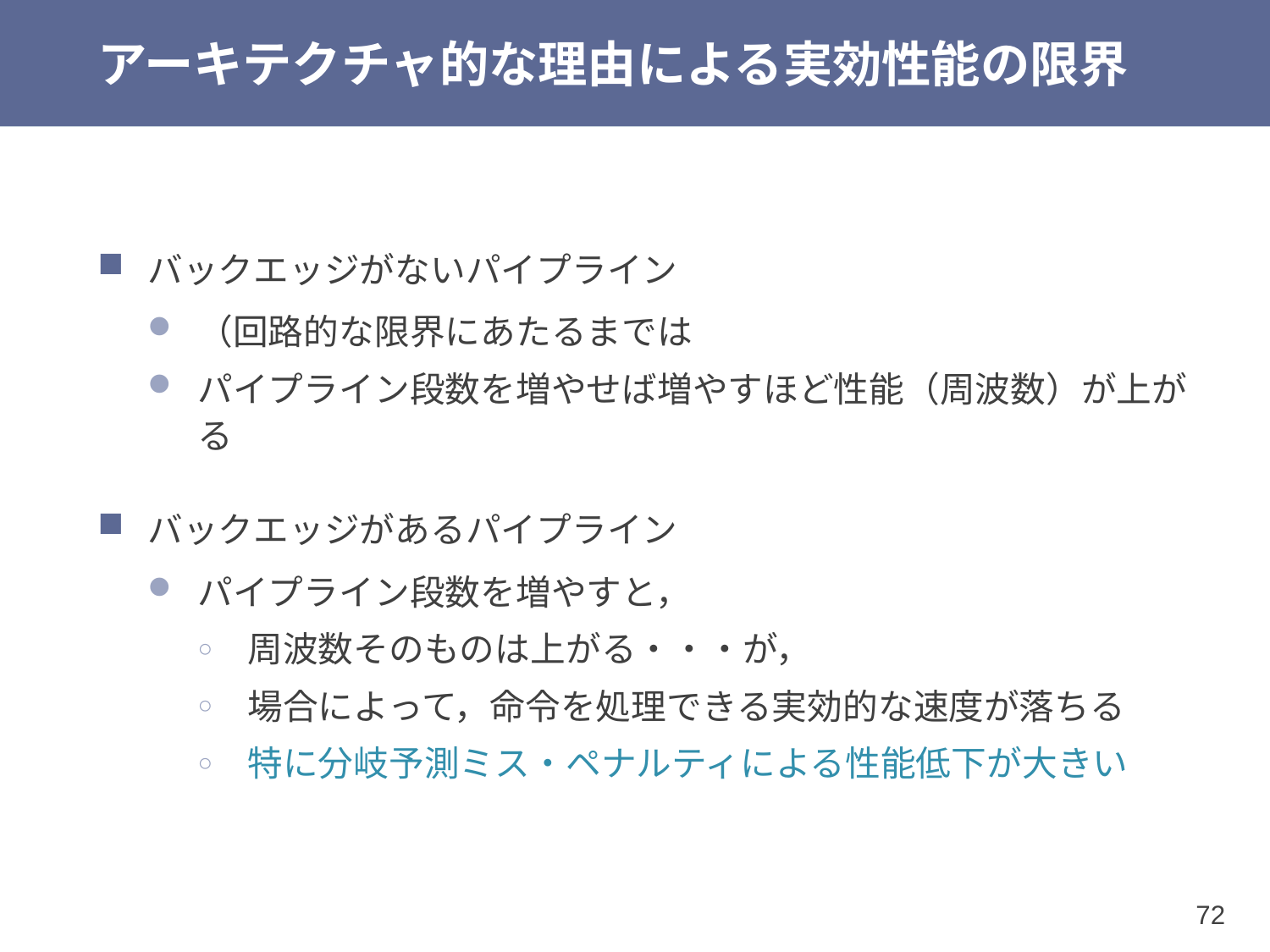

# アーキテクチャ的な理由による実効性能の限界
バックエッジがないパイプライン
（回路的な限界にあたるまでは
パイプライン段数を増やせば増やすほど性能（周波数）が上がる
バックエッジがあるパイプライン
パイプライン段数を増やすと，
周波数そのものは上がる・・・が，
場合によって，命令を処理できる実効的な速度が落ちる
特に分岐予測ミス・ペナルティによる性能低下が大きい